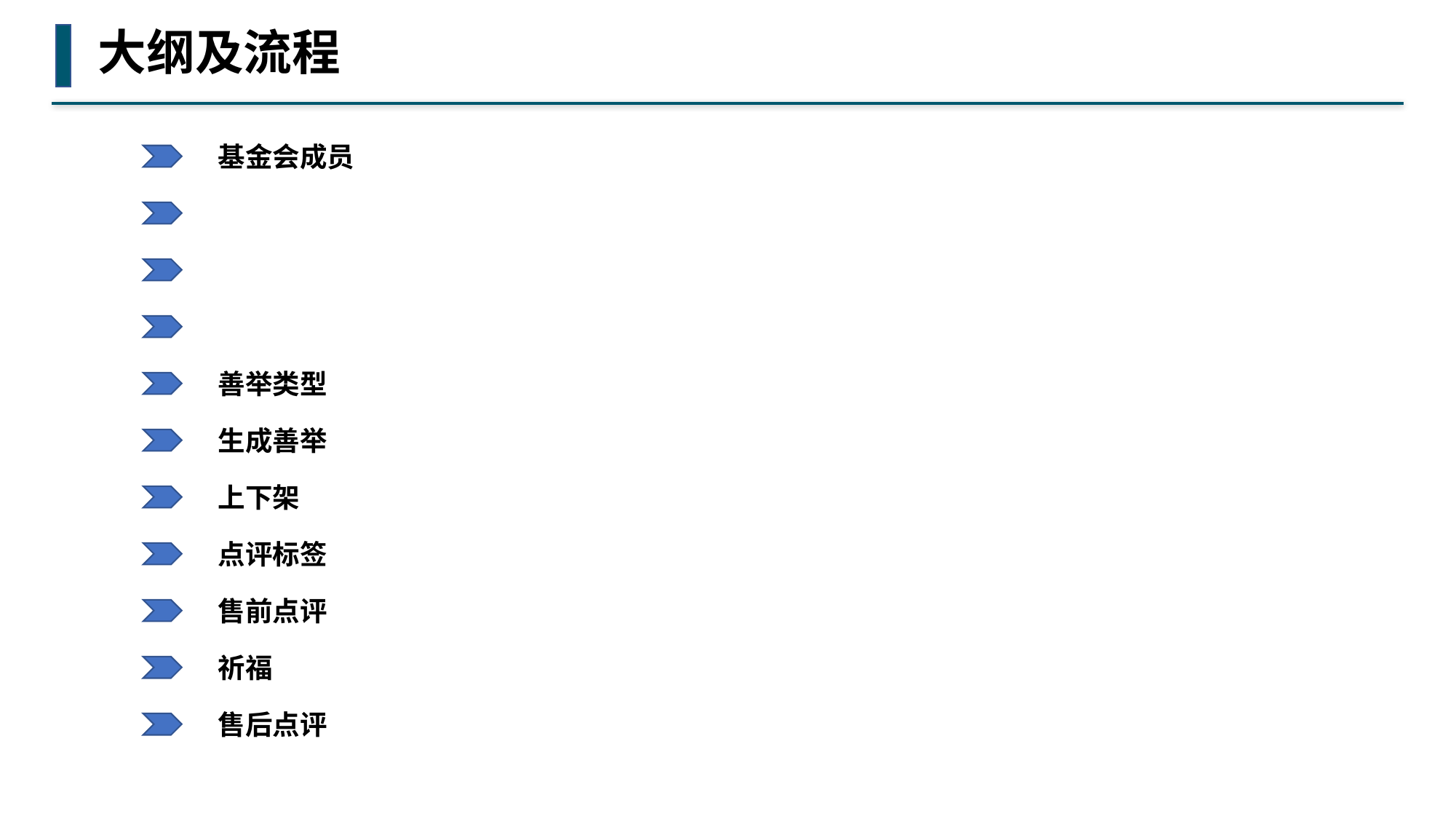

大纲及流程

基金会成员

善举类型

生成善举

上下架

点评标签

售前点评

祈福

售后点评